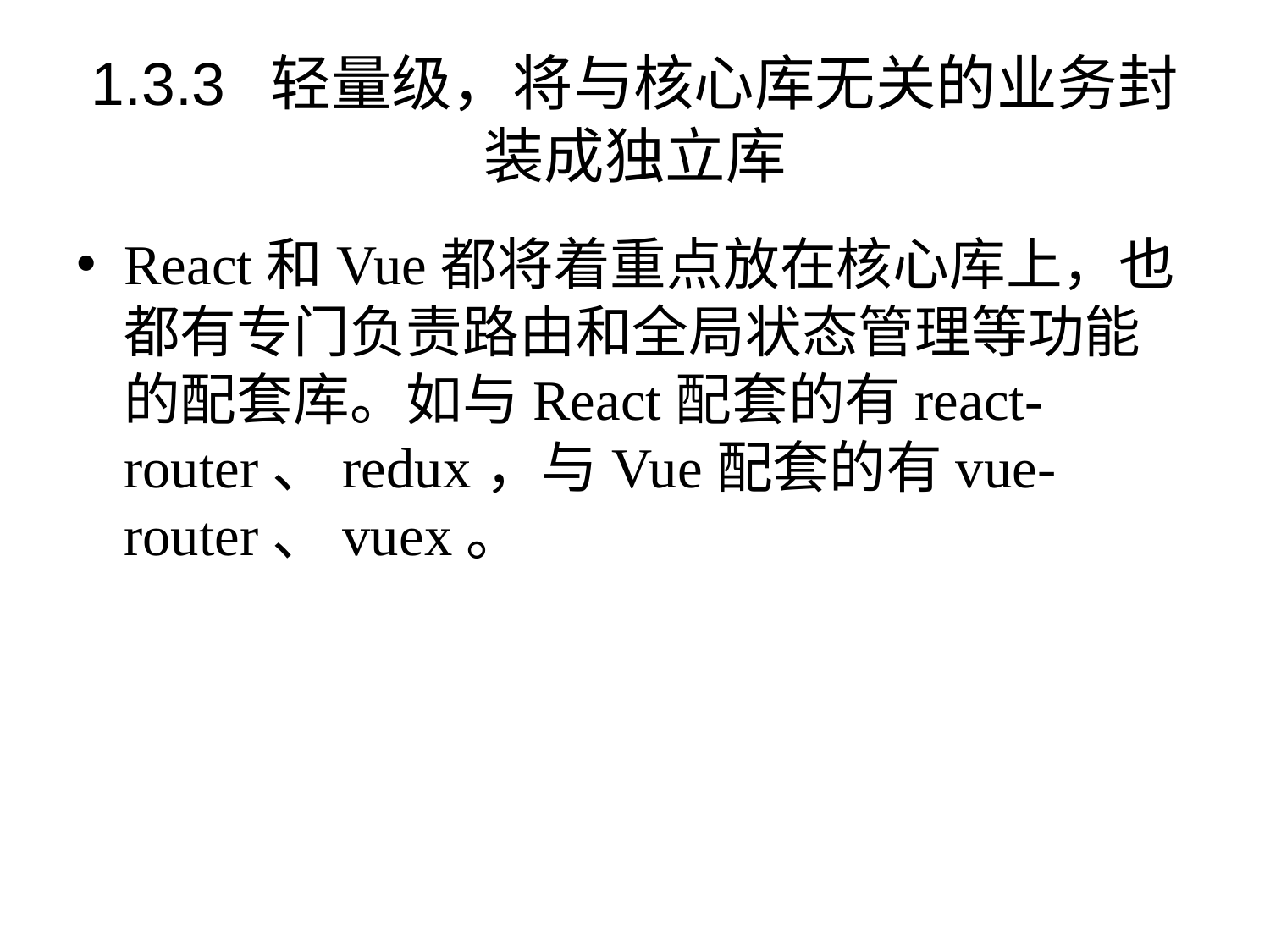

# 1.3.3  轻量级，将与核心库无关的业务封装成独立库
React和Vue都将着重点放在核心库上，也都有专门负责路由和全局状态管理等功能的配套库。如与React配套的有react-router、redux，与Vue配套的有vue-router、vuex。